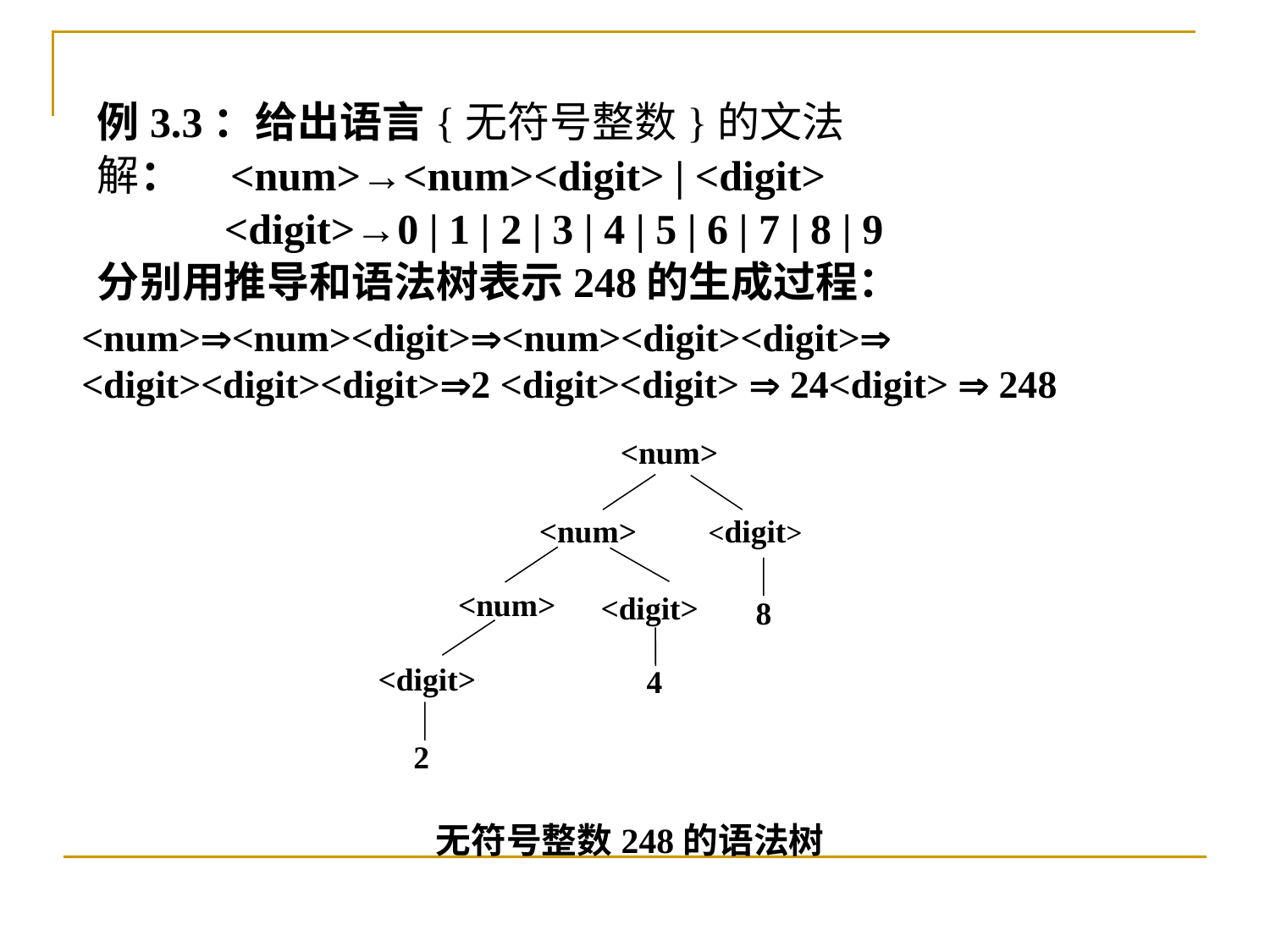

例3.3：给出语言{无符号整数}的文法
解：    <num>→<num><digit> | <digit>
	<digit>→0 | 1 | 2 | 3 | 4 | 5 | 6 | 7 | 8 | 9
分别用推导和语法树表示248的生成过程：
<num>⇒<num><digit>⇒<num><digit><digit>⇒
<digit><digit><digit>⇒2 <digit><digit> ⇒ 24<digit> ⇒ 248
    <num>

<num>
   <digit>

<num>
<digit>
  8

<digit>
   4

   2
无符号整数248的语法树
31